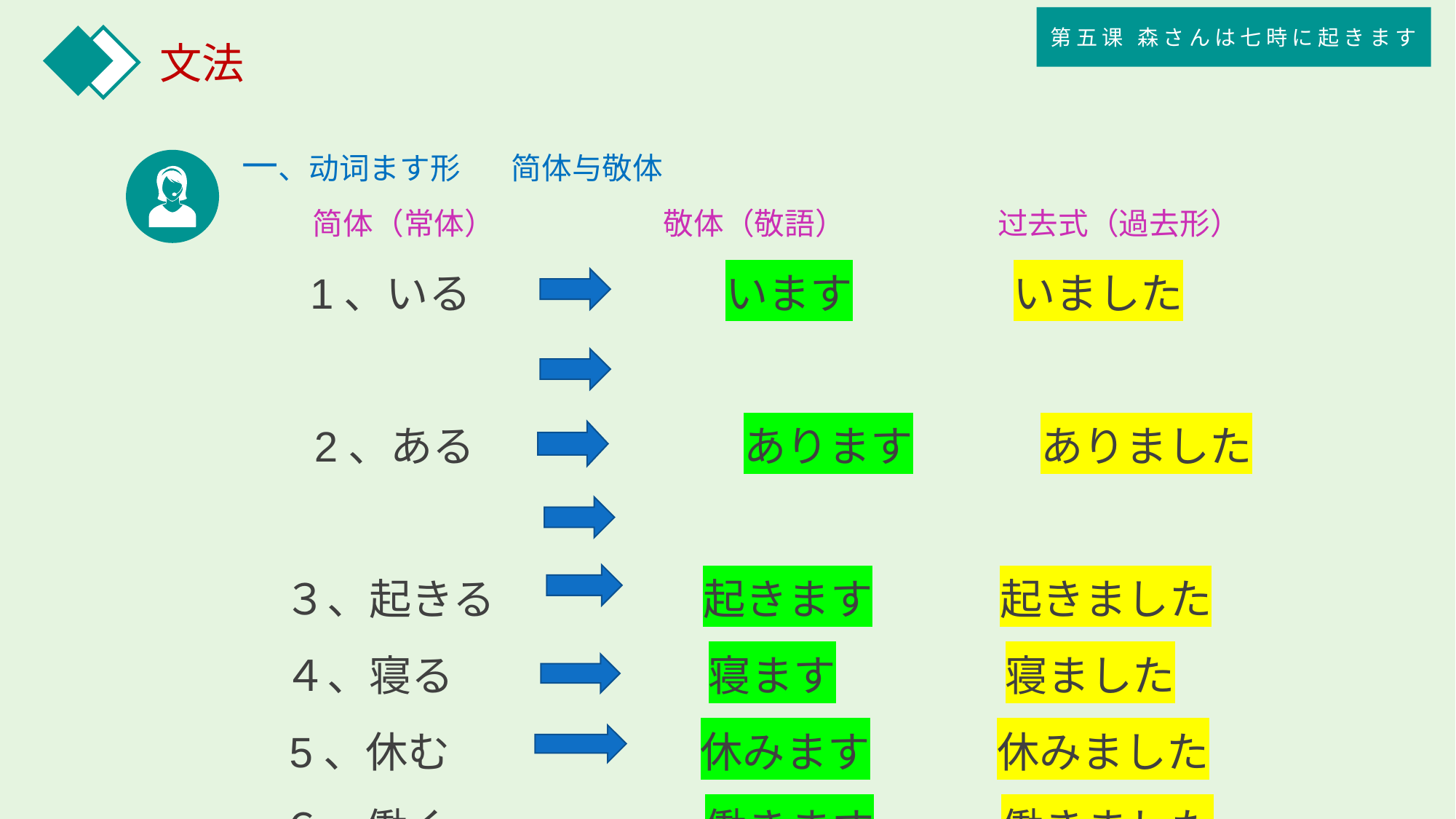

第五课 森さんは七時に起きます

文法
一、动词ます形　   简体与敬体
　      简体（常体）                         敬体（敬語）　　　　　过去式（過去形）
　　1、いる　　　 　        います　　        いました
 　2、ある　 　　　　     あります　　　ありました
　３、起きる          　   　起きます　　　起きました
　４、寝る　　　　         寝ます　　　　寝ました
    5、休む　 　　            休みます　　　休みました
   ６、働く  　       　　　働きます　　　働きました
　7、始まる　  　　　　 始まります　　始まりました